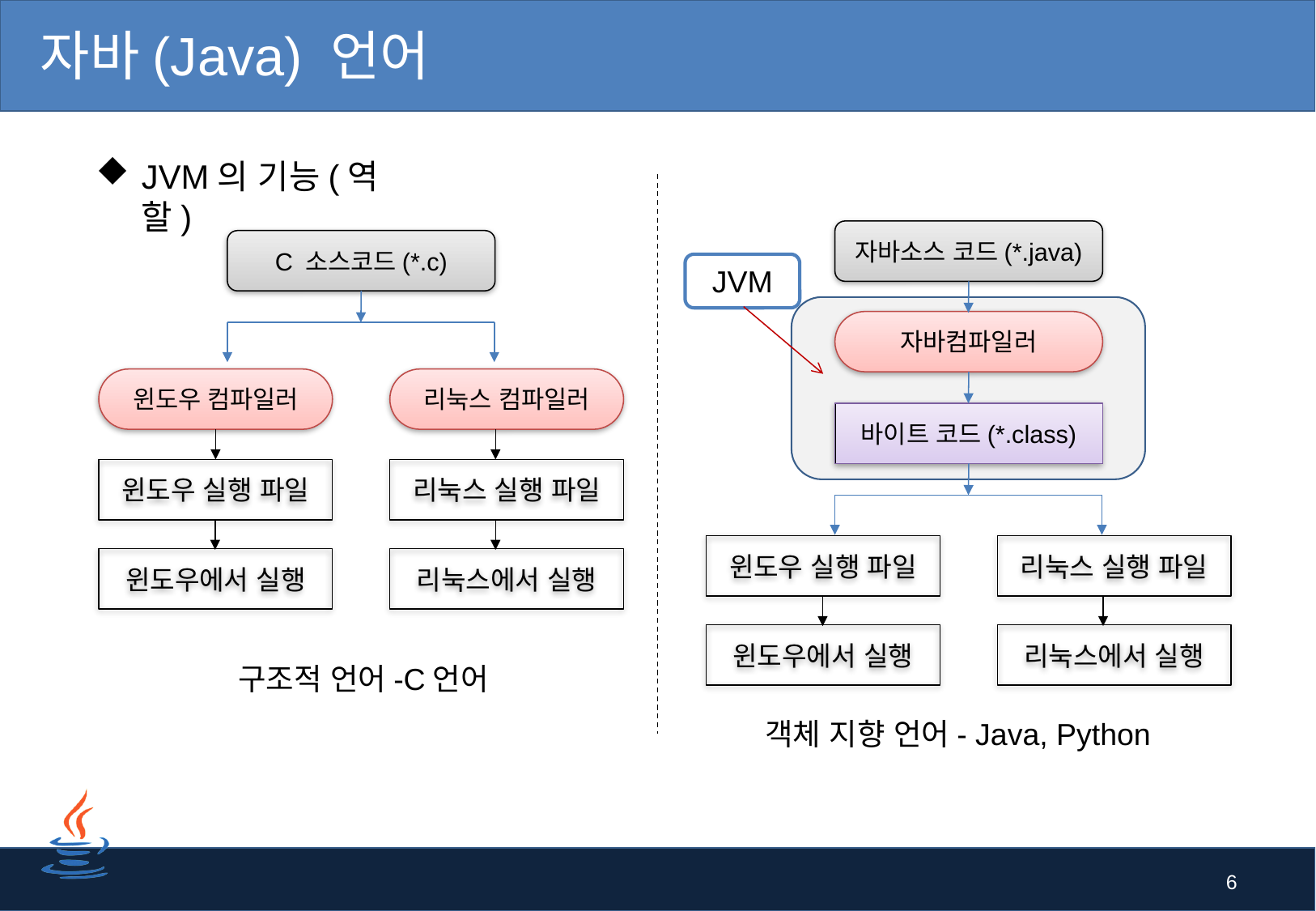

# 자바(Java) 언어
JVM의 기능(역할)
자바소스 코드(*.java)
JVM

자바컴파일러
바이트 코드(*.class)
윈도우 실행 파일
리눅스 실행 파일
윈도우에서 실행
리눅스에서 실행
C 소스코드(*.c)
윈도우 컴파일러
리눅스 컴파일러
윈도우 실행 파일
리눅스 실행 파일
윈도우에서 실행
리눅스에서 실행
구조적 언어-C언어
객체 지향 언어- Java, Python
6